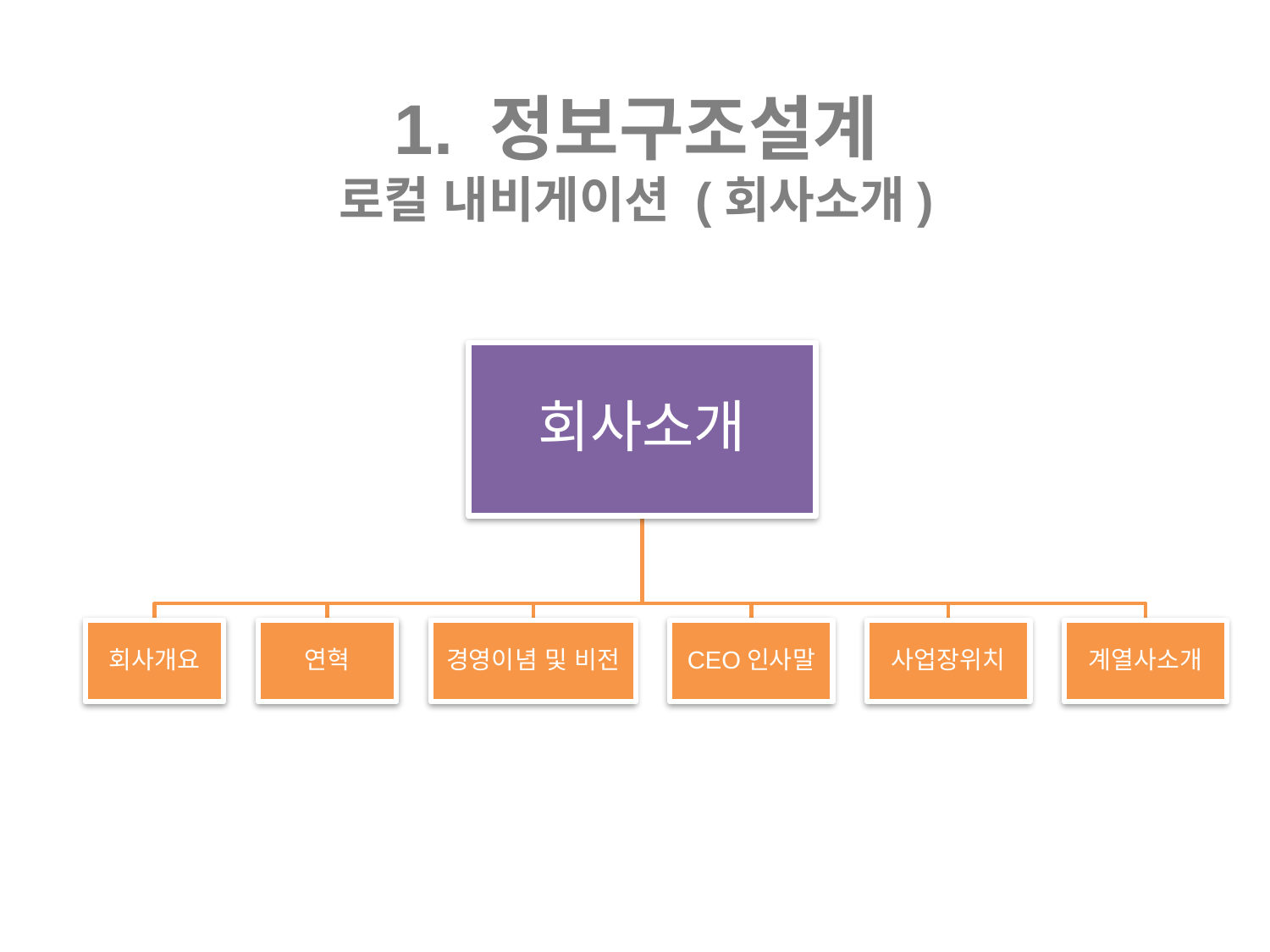

# 1. 정보구조설계 로컬 내비게이션 (회사소개)
회사소개
회사개요
연혁
경영이념 및 비전
CEO인사말
사업장위치
계열사소개